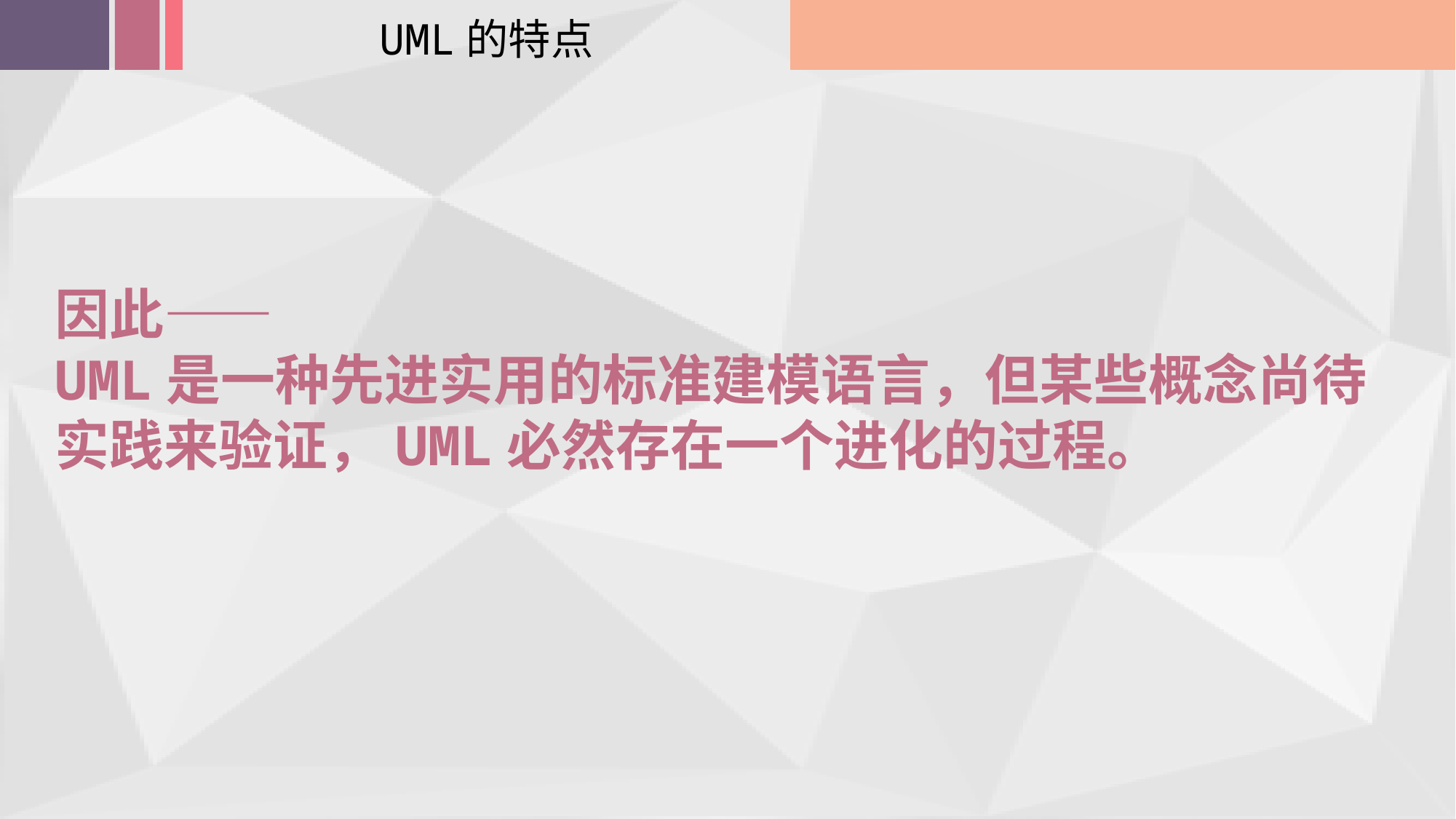

UML的特点
因此——
UML是一种先进实用的标准建模语言，但某些概念尚待
实践来验证，UML必然存在一个进化的过程。